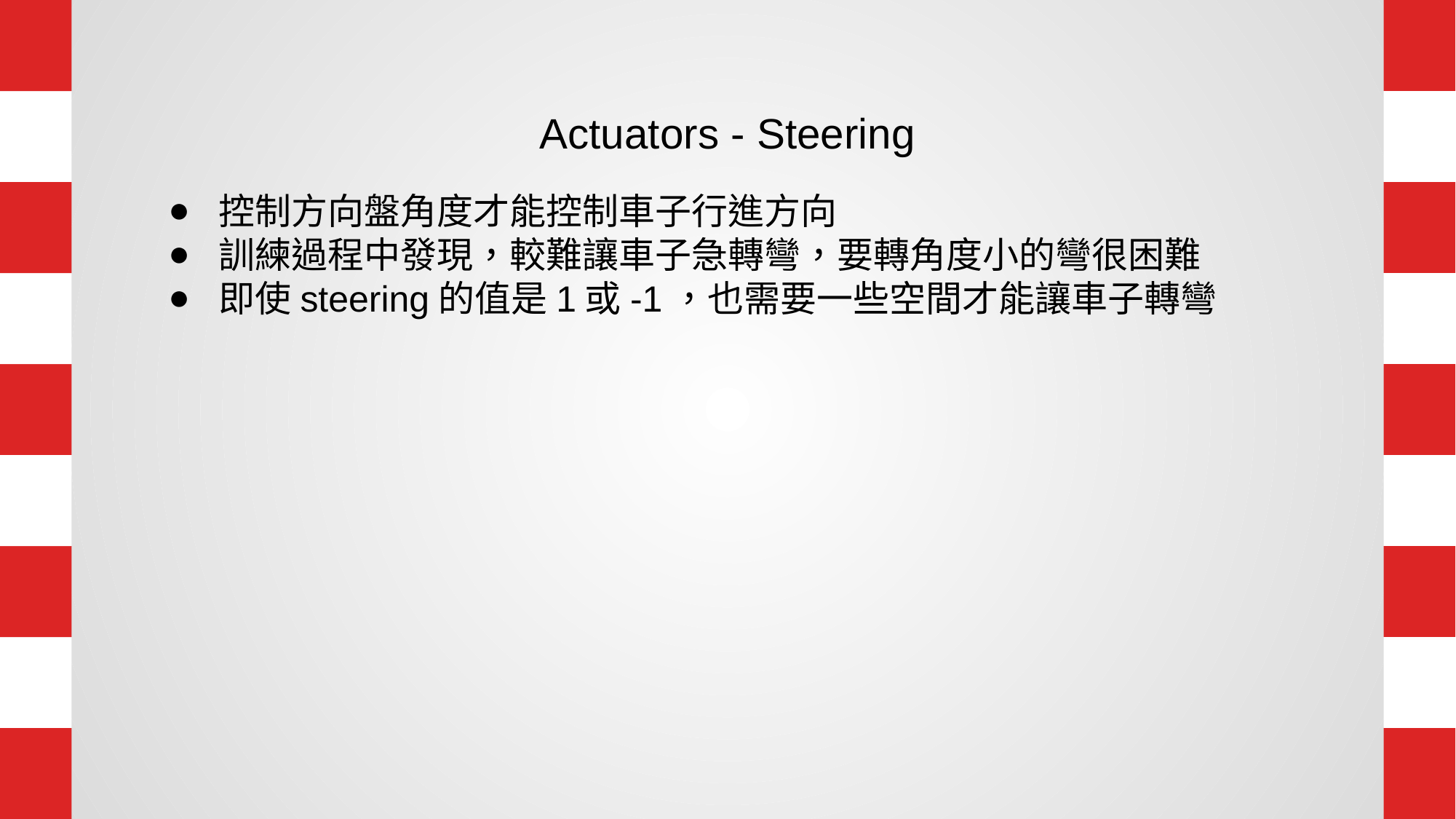

# Actuators - Steering
控制方向盤角度才能控制車子行進方向
訓練過程中發現，較難讓車子急轉彎，要轉角度小的彎很困難
即使steering的值是1或-1，也需要一些空間才能讓車子轉彎